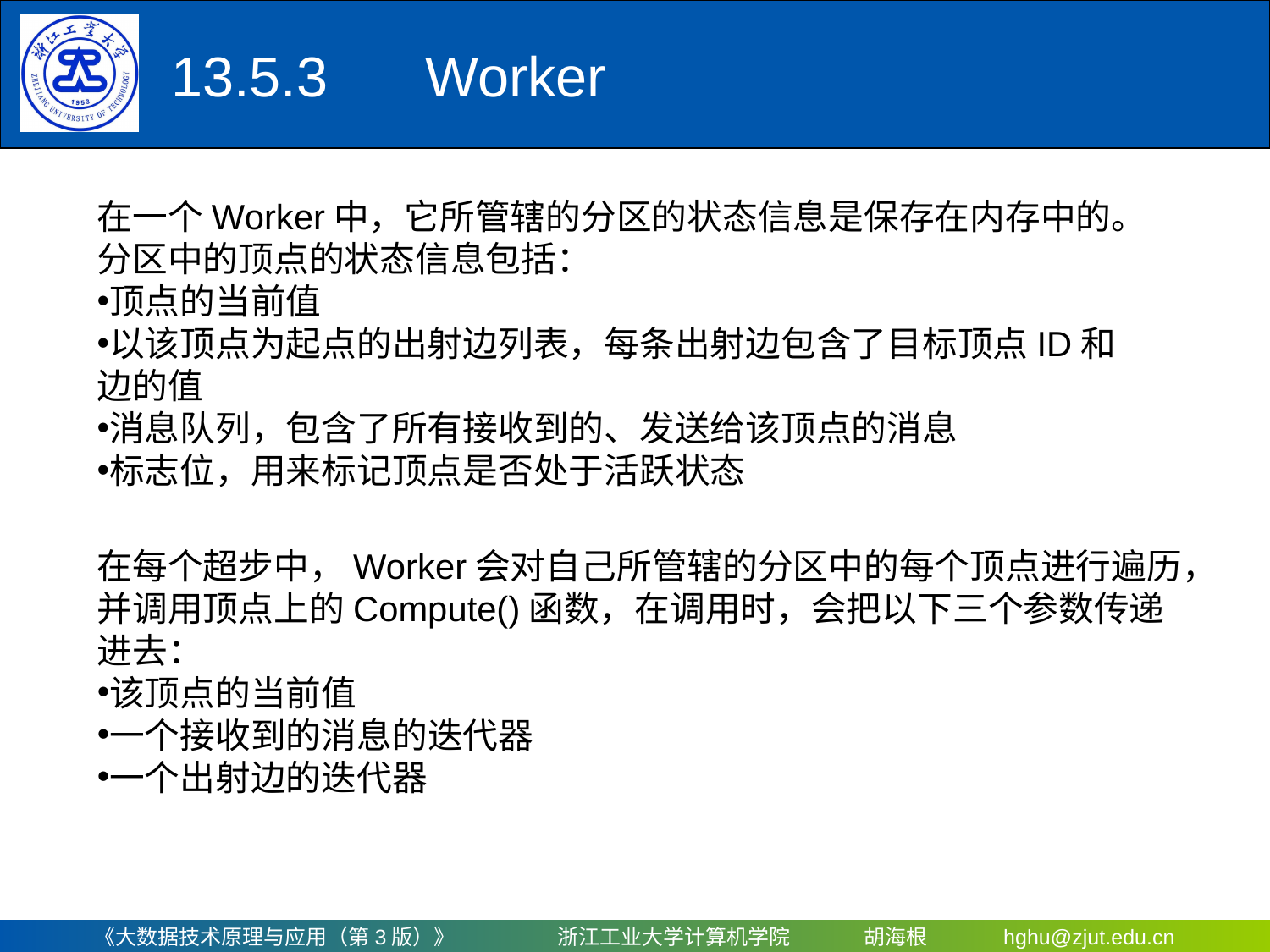

# 13.5.3	Worker
在一个Worker中，它所管辖的分区的状态信息是保存在内存中的。分区中的顶点的状态信息包括：
顶点的当前值
以该顶点为起点的出射边列表，每条出射边包含了目标顶点ID和边的值
消息队列，包含了所有接收到的、发送给该顶点的消息
标志位，用来标记顶点是否处于活跃状态
在每个超步中，Worker会对自己所管辖的分区中的每个顶点进行遍历，并调用顶点上的Compute()函数，在调用时，会把以下三个参数传递进去：
该顶点的当前值
一个接收到的消息的迭代器
一个出射边的迭代器